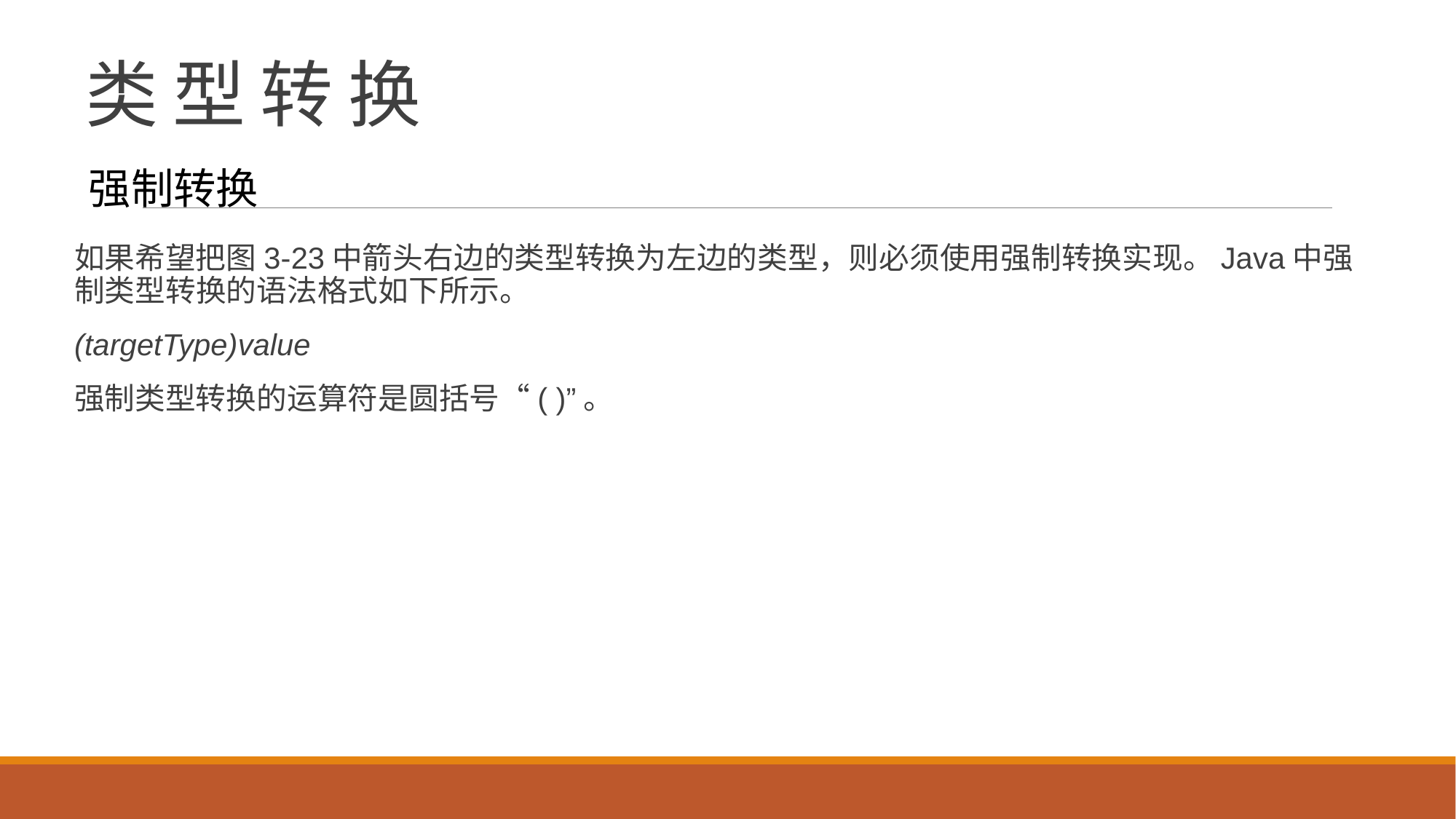

# 类 型 转 换
强制转换
如果希望把图3-23中箭头右边的类型转换为左边的类型，则必须使用强制转换实现。Java中强制类型转换的语法格式如下所示。
(targetType)value
强制类型转换的运算符是圆括号“( )”。